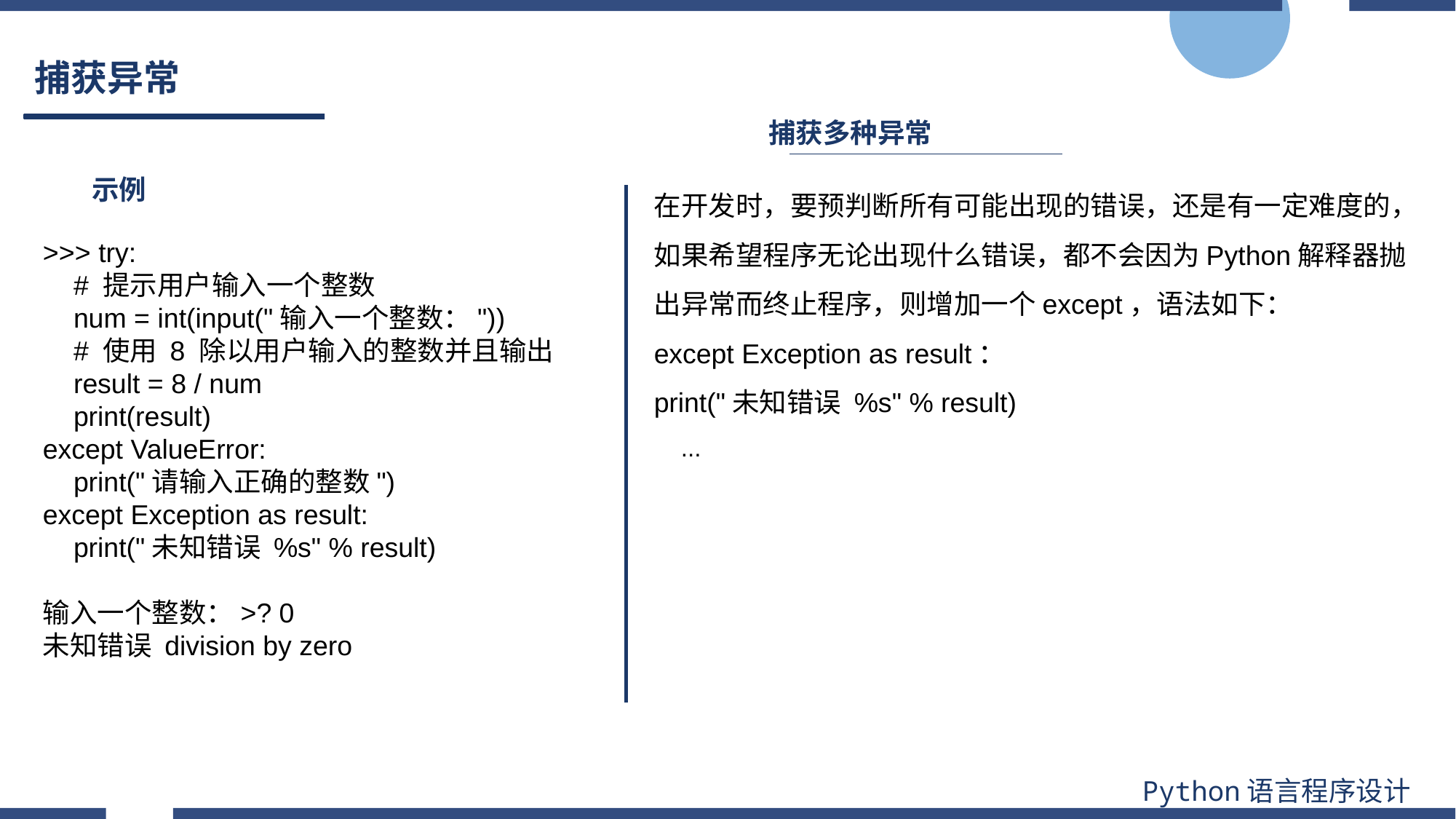

# 捕获异常
捕获多种异常
示例
在开发时，要预判断所有可能出现的错误，还是有一定难度的，如果希望程序无论出现什么错误，都不会因为Python解释器抛出异常而终止程序，则增加一个except，语法如下：
except Exception as result：
print("未知错误 %s" % result)
    ...

>>> try:
    # 提示用户输入一个整数
    num = int(input("输入一个整数："))
    # 使用 8 除以用户输入的整数并且输出
    result = 8 / num
    print(result)
except ValueError:
    print("请输入正确的整数")
except Exception as result:
    print("未知错误 %s" % result)

输入一个整数：>? 0
未知错误 division by zero